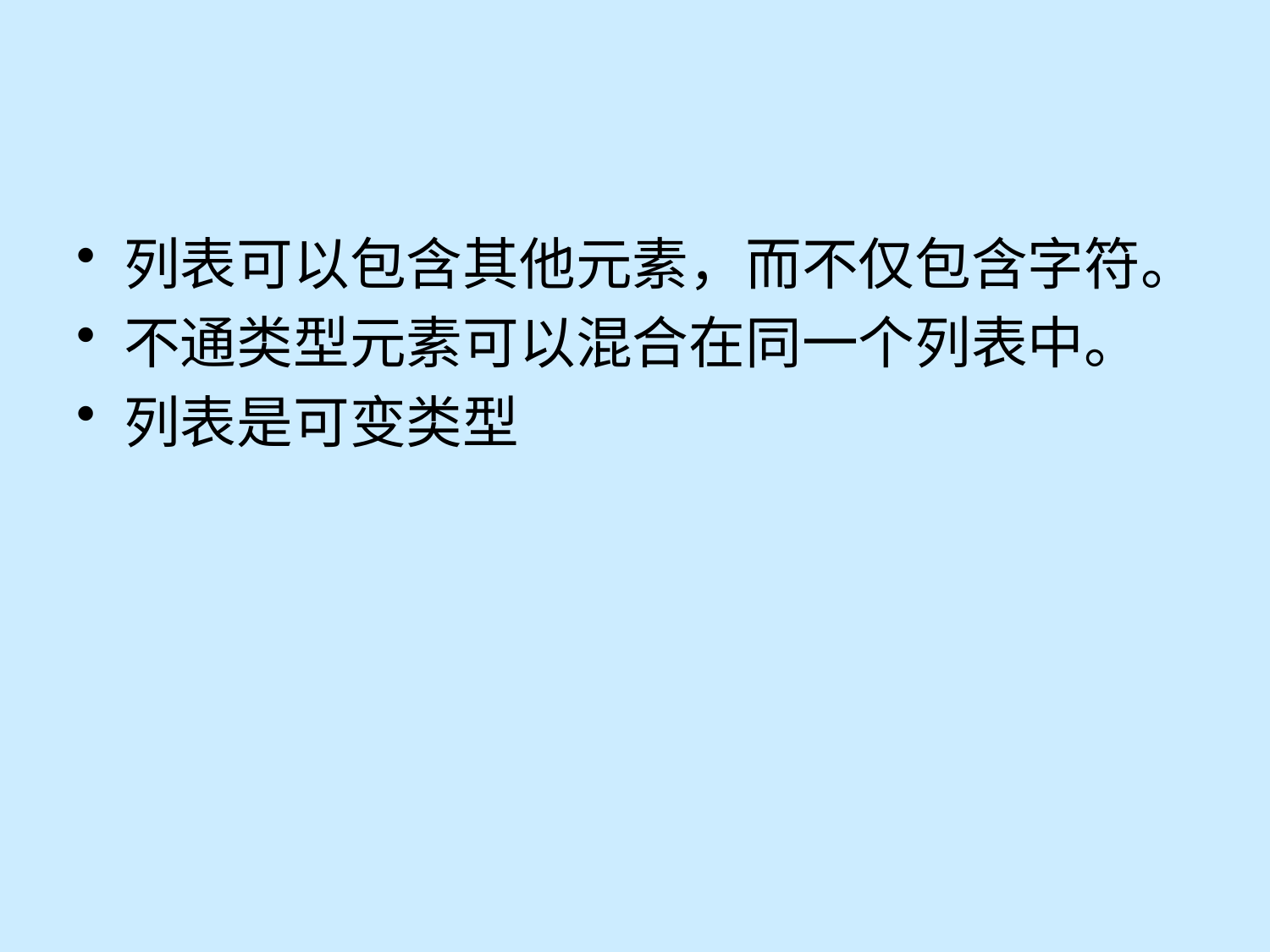

#
列表可以包含其他元素，而不仅包含字符。
不通类型元素可以混合在同一个列表中。
列表是可变类型